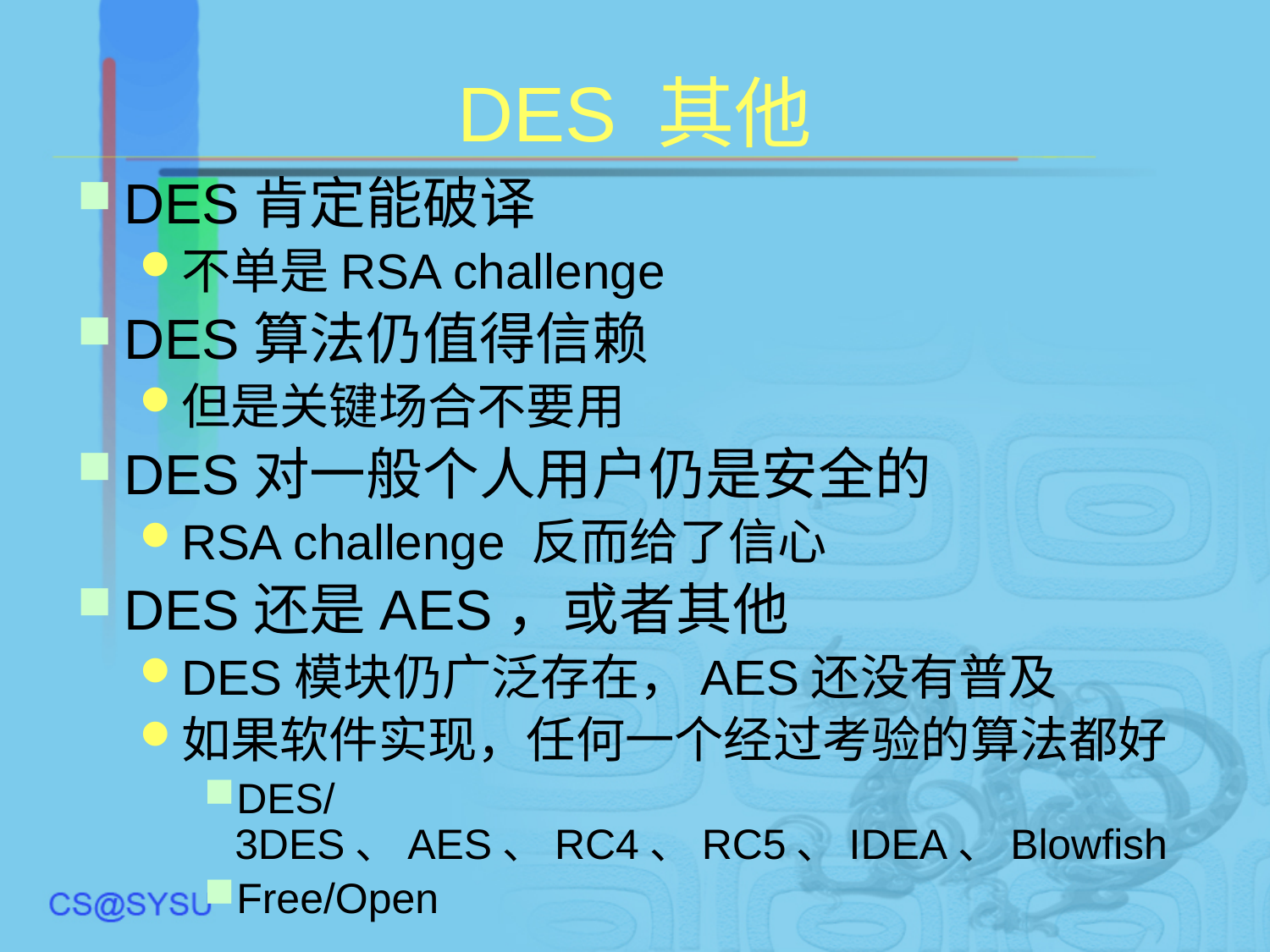

# DES 其他
DES肯定能破译
不单是RSA challenge
DES算法仍值得信赖
但是关键场合不要用
DES对一般个人用户仍是安全的
RSA challenge 反而给了信心
DES还是AES，或者其他
DES模块仍广泛存在，AES还没有普及
如果软件实现，任何一个经过考验的算法都好
DES/3DES、AES、RC4、RC5、IDEA、Blowfish
Free/Open